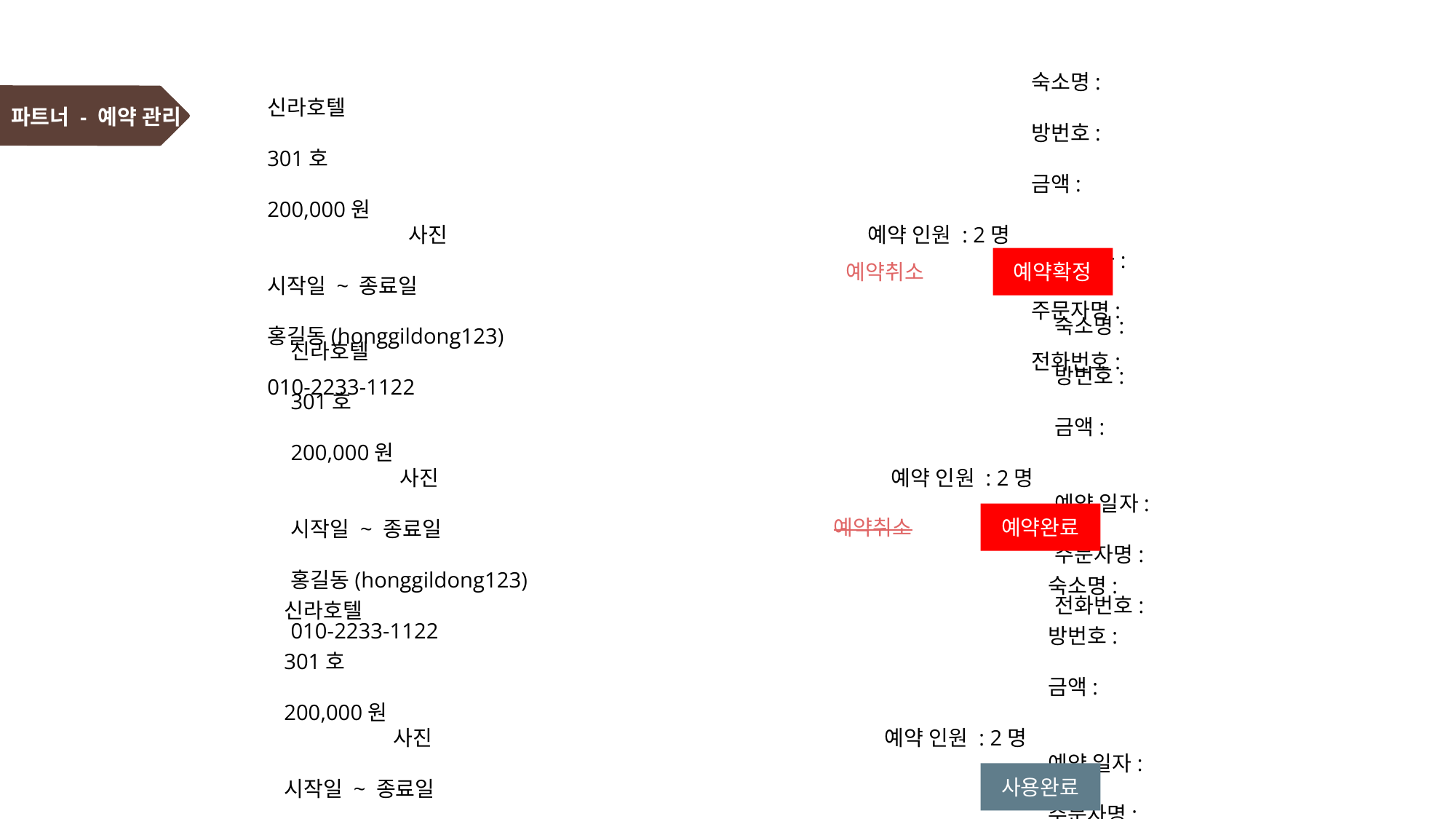

숙소명: 신라호텔
							방번호: 301호
							금액: 200,000원
     사진				예약 인원 : 2명
							예약 일자: 시작일 ~ 종료일
							주문자명: 홍길동(honggildong123)
							전화번호: 010-2233-1122
# 파트너 - 예약 관리
예약취소
예약확정
							숙소명: 신라호텔
							방번호: 301호
							금액: 200,000원
사진					예약 인원 : 2명
							예약 일자: 시작일 ~ 종료일
							주문자명: 홍길동(honggildong123)
							전화번호: 010-2233-1122
예약취소
예약완료
							숙소명: 신라호텔
							방번호: 301호
							금액: 200,000원
사진					예약 인원 : 2명
							예약 일자: 시작일 ~ 종료일
							주문자명: 홍길동(honggildong123)
							전화번호: 010-2233-1122
사용완료